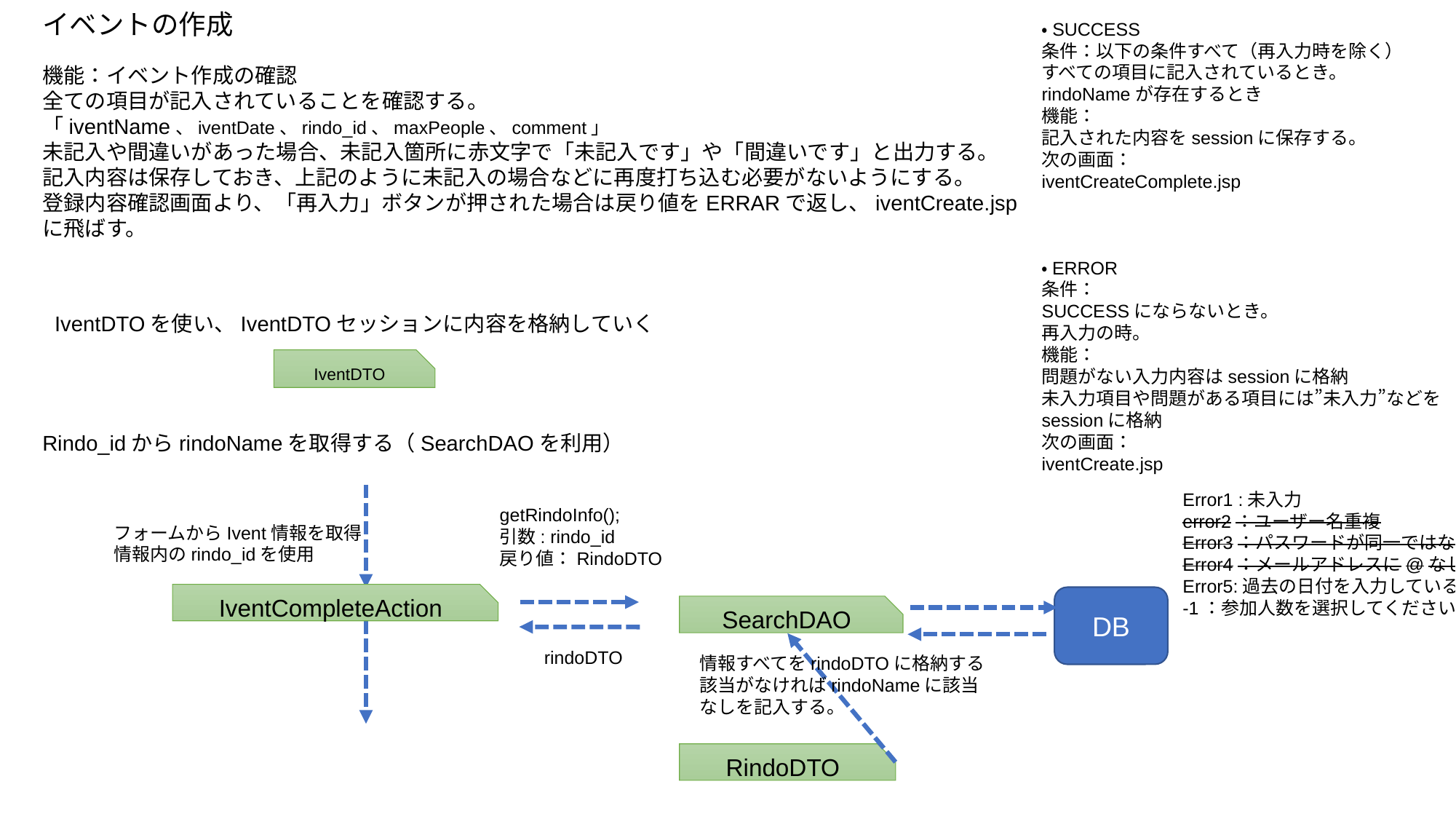

イベントの作成
・SUCCESS
条件：以下の条件すべて（再入力時を除く）
すべての項目に記入されているとき。
rindoNameが存在するとき
機能：
記入された内容をsessionに保存する。
次の画面：
iventCreateComplete.jsp
機能：イベント作成の確認
全ての項目が記入されていることを確認する。「iventName、iventDate、rindo_id、maxPeople、comment」
未記入や間違いがあった場合、未記入箇所に赤文字で「未記入です」や「間違いです」と出力する。
記入内容は保存しておき、上記のように未記入の場合などに再度打ち込む必要がないようにする。
登録内容確認画面より、「再入力」ボタンが押された場合は戻り値をERRARで返し、iventCreate.jspに飛ばす。
・ERROR
条件：
SUCCESSにならないとき。
再入力の時。
機能：
問題がない入力内容はsessionに格納
未入力項目や問題がある項目には”未入力”などをsessionに格納
次の画面：
iventCreate.jsp
IventDTOを使い、IventDTOセッションに内容を格納していく
IventDTO
Rindo_idからrindoNameを取得する（SearchDAOを利用）
Error1 :未入力
error2：ユーザー名重複
Error3：パスワードが同一ではない
Error4：メールアドレスに@なし。
Error5:過去の日付を入力している
-1：参加人数を選択してください
getRindoInfo();
引数: rindo_id
戻り値：RindoDTO
フォームからIvent情報を取得
情報内のrindo_idを使用

IventCompleteAction
DB
SearchDAO
rindoDTO
情報すべてをrindoDTOに格納する
該当がなければrindoNameに該当なしを記入する。
RindoDTO